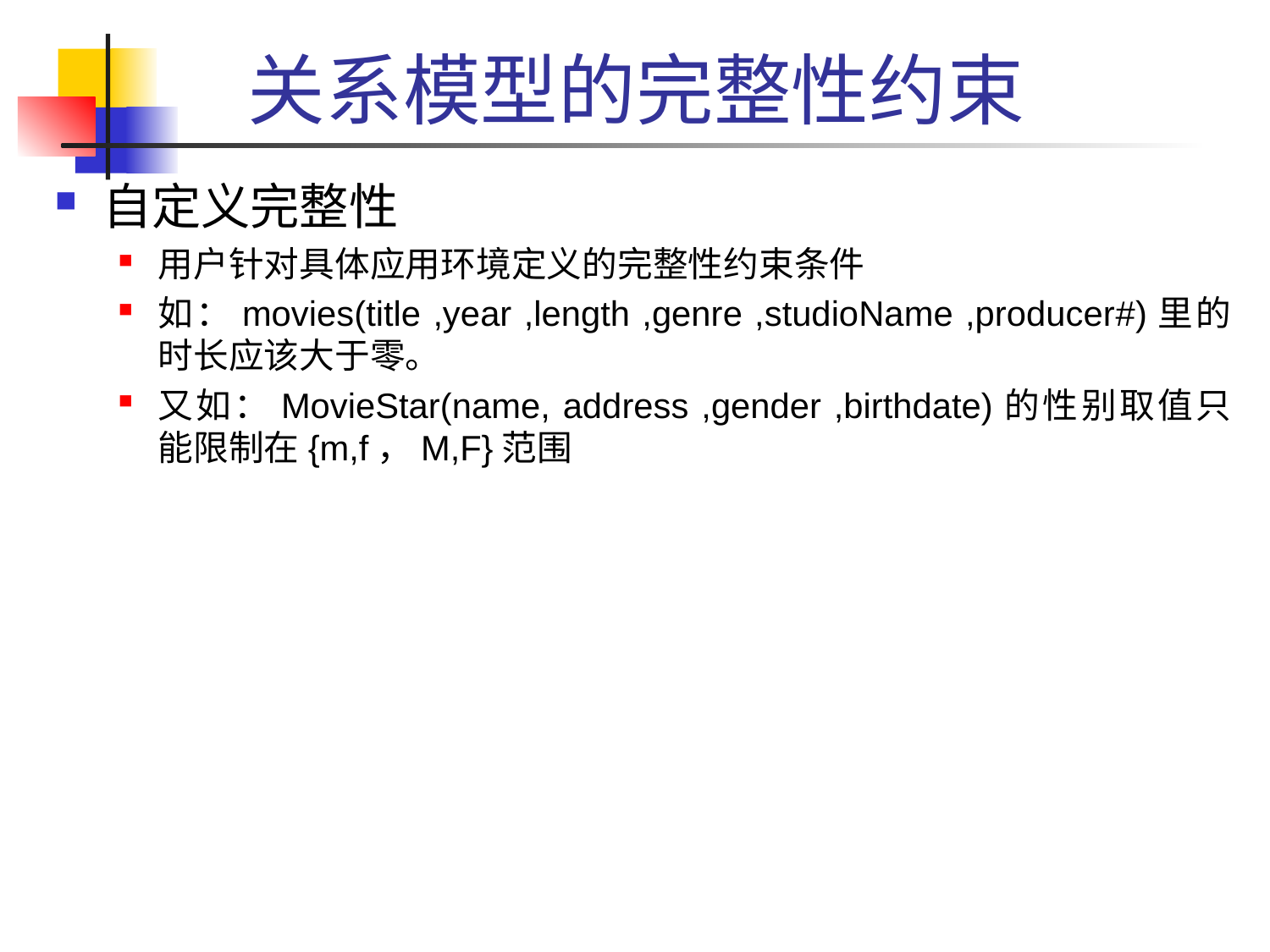

# 关系模型的完整性约束
自定义完整性
用户针对具体应用环境定义的完整性约束条件
如：movies(title ,year ,length ,genre ,studioName ,producer#)里的时长应该大于零。
又如：MovieStar(name, address ,gender ,birthdate)的性别取值只能限制在{m,f，M,F}范围